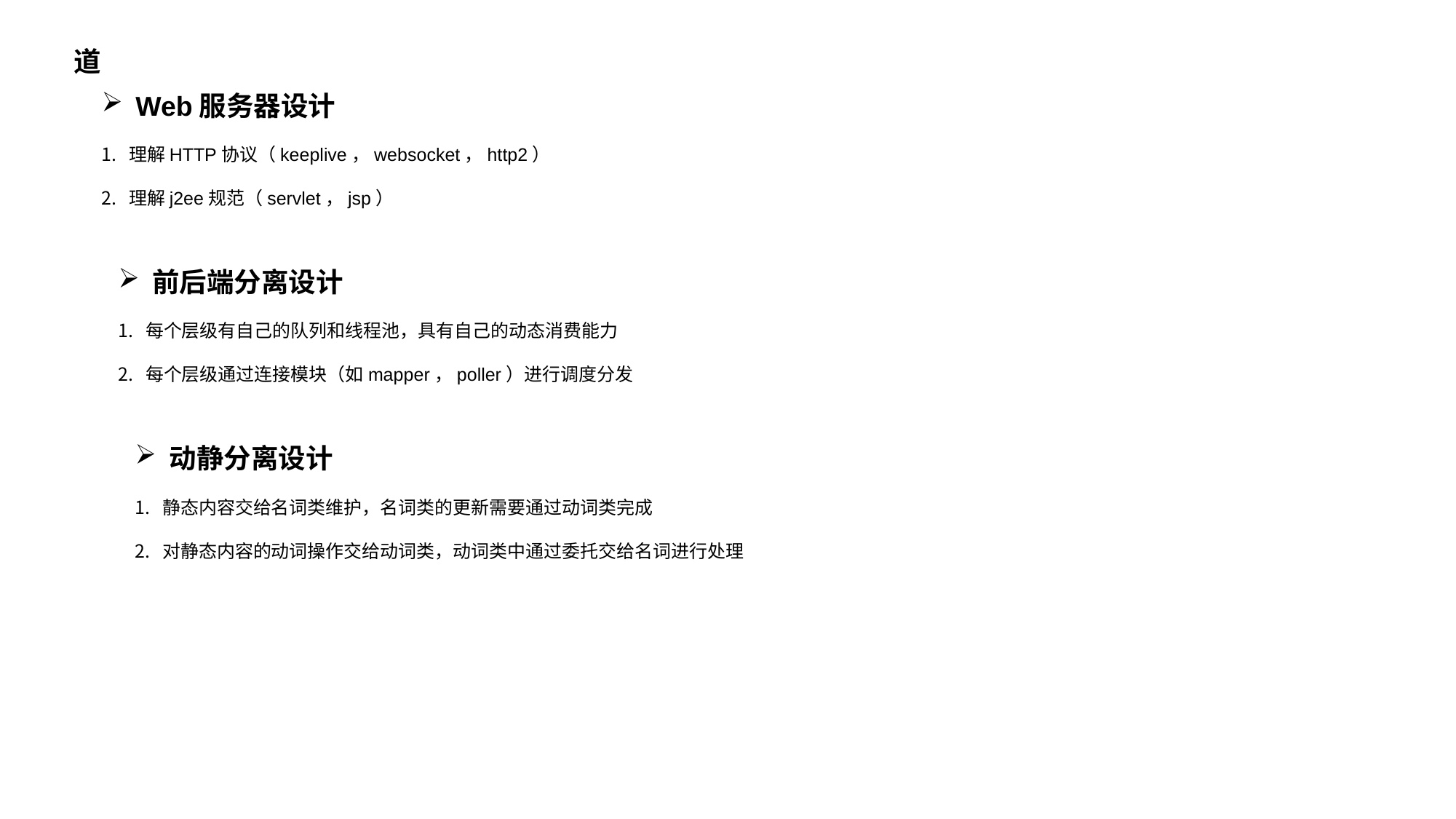

道
Web服务器设计

理解HTTP协议（keeplive，websocket，http2）

理解j2ee规范（servlet，jsp）
前后端分离设计

每个层级有自己的队列和线程池，具有自己的动态消费能力

每个层级通过连接模块（如mapper，poller）进行调度分发
动静分离设计

静态内容交给名词类维护，名词类的更新需要通过动词类完成

对静态内容的动词操作交给动词类，动词类中通过委托交给名词进行处理